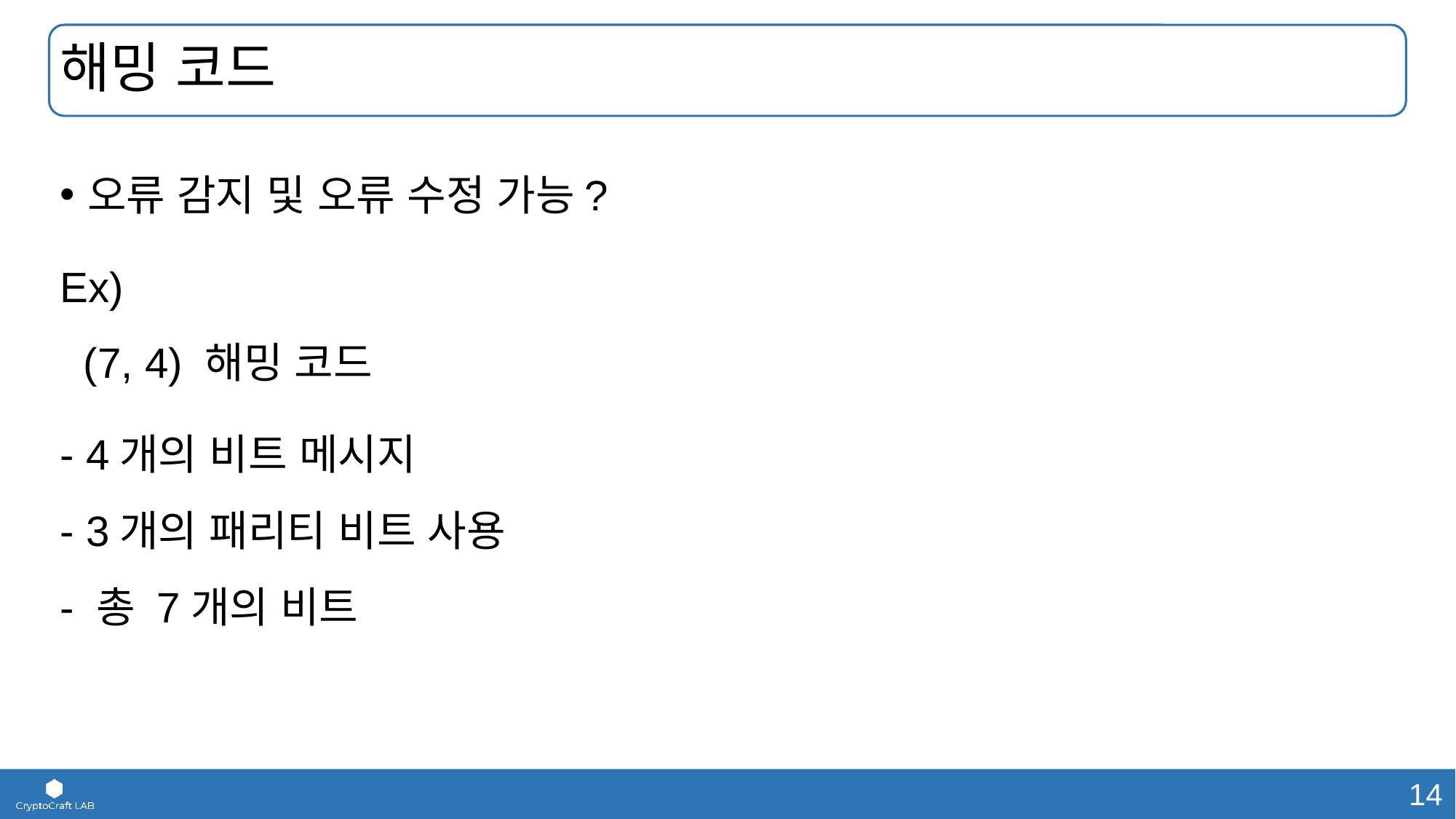

# 해밍 코드
오류 감지 및 오류 수정 가능?
Ex)
  (7, 4) 해밍 코드
- 4개의 비트 메시지
- 3개의 패리티 비트 사용
- 총 7개의 비트